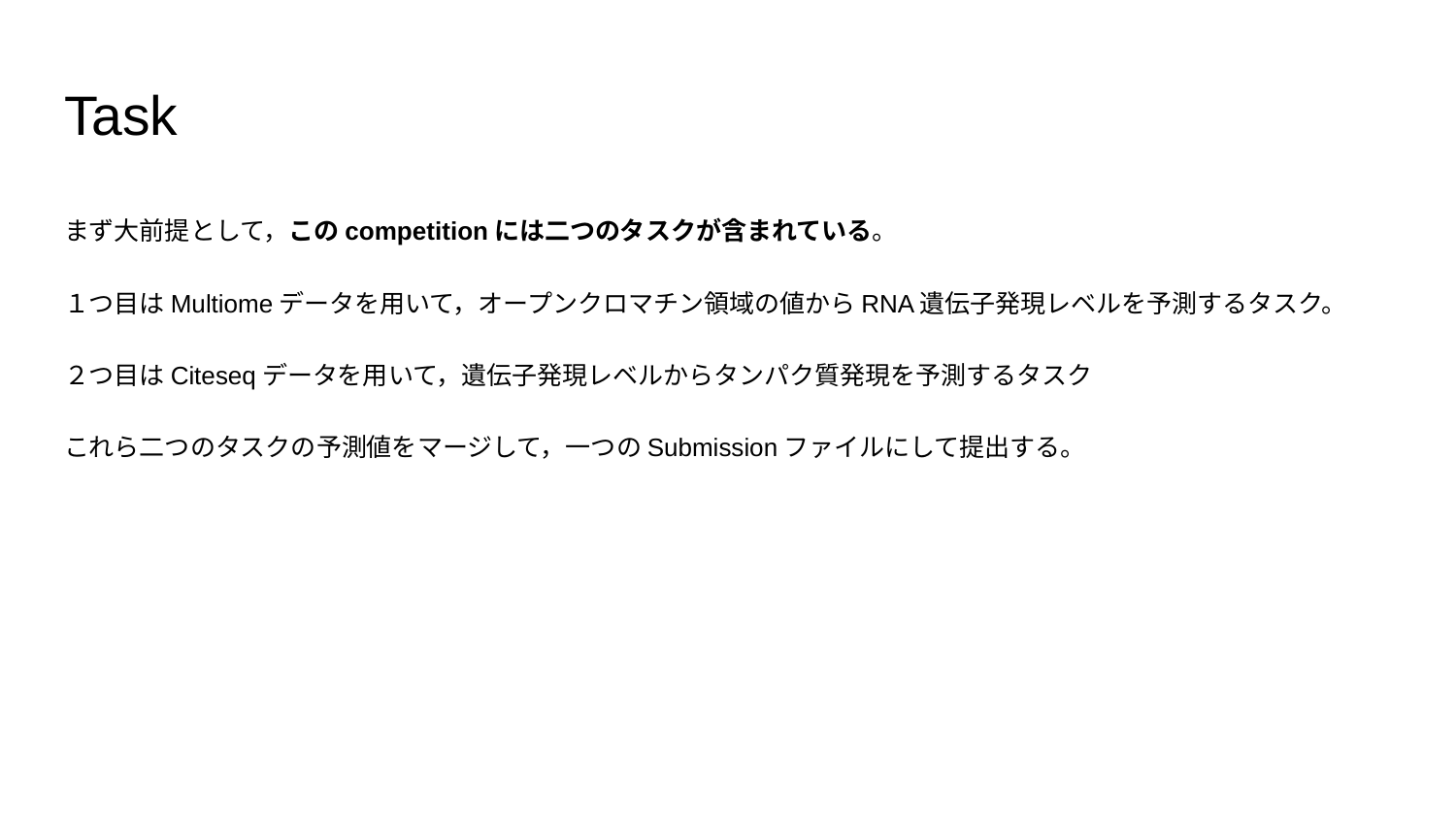

# Task
まず大前提として，このcompetitionには二つのタスクが含まれている。
１つ目はMultiomeデータを用いて，オープンクロマチン領域の値からRNA遺伝子発現レベルを予測するタスク。
２つ目はCiteseqデータを用いて，遺伝子発現レベルからタンパク質発現を予測するタスク
これら二つのタスクの予測値をマージして，一つのSubmissionファイルにして提出する。